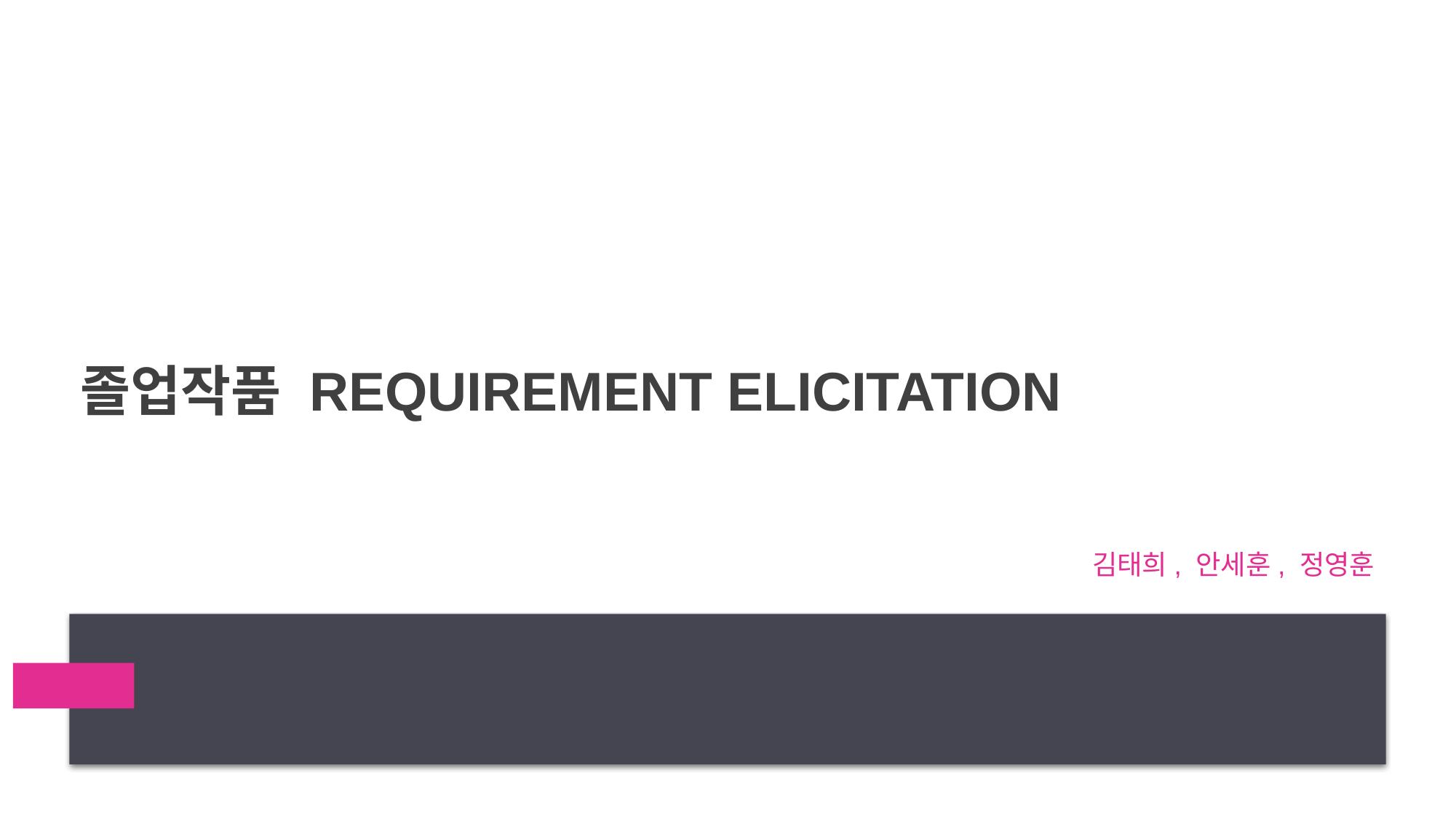

# 졸업작품 Requirement elicitation
김태희, 안세훈, 정영훈